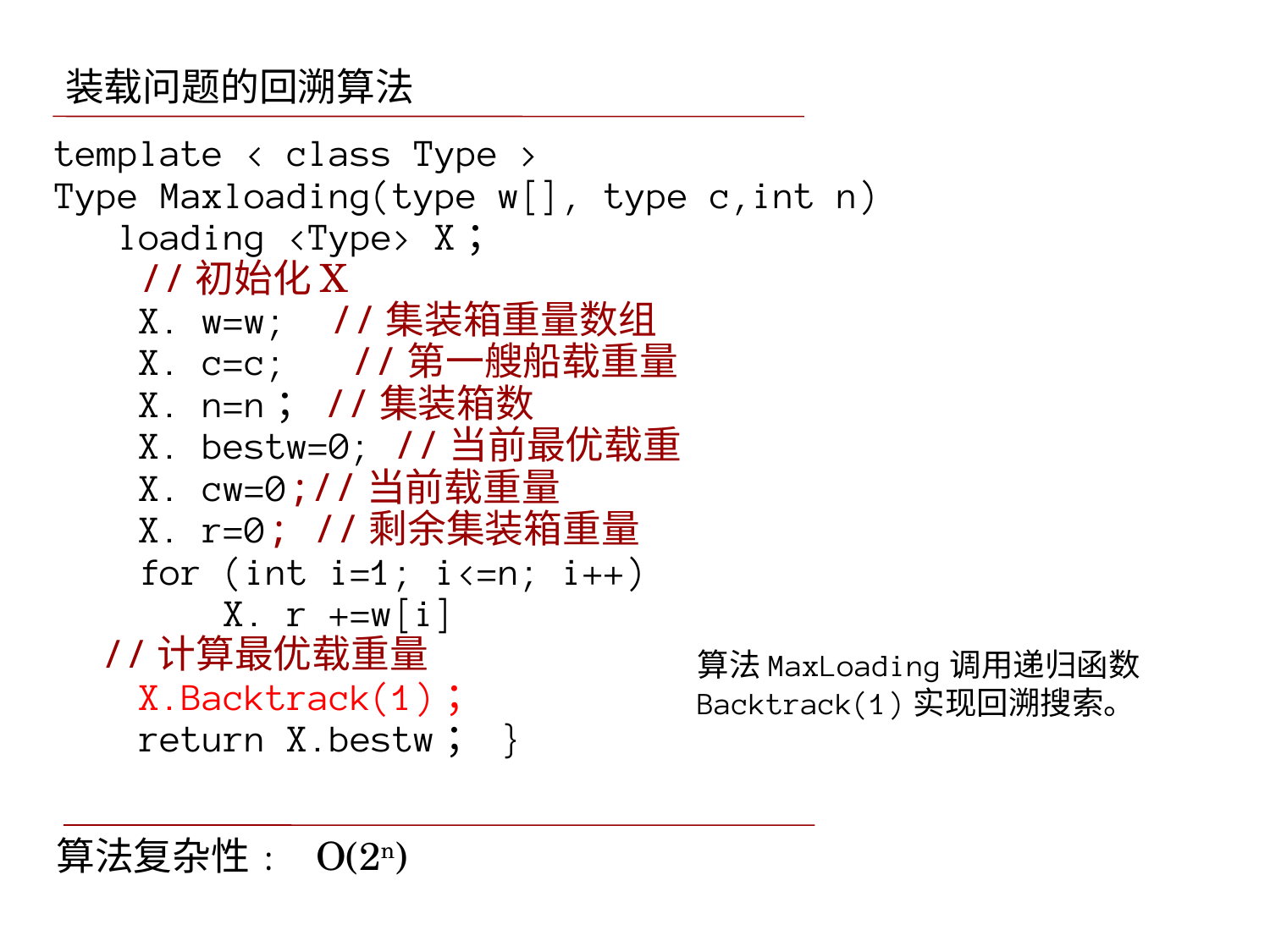

装载问题的回溯算法

template < class Type >
Type Maxloading(type w[], type c,int n)
   loading <Type> X；
    //初始化X
    X. w=w;  //集装箱重量数组
    X. c=c;   //第一艘船载重量
    X. n=n；//集装箱数
    X. bestw=0; //当前最优载重
    X. cw=0;//当前载重量
    X. r=0; //剩余集装箱重量
    for (int i=1; i<=n; i++)
        X. r +=w[i]
  //计算最优载重量
    X.Backtrack(1)；
    return X.bestw； }
算法MaxLoading调用递归函数Backtrack(1)实现回溯搜索。
算法复杂性:  O(2n)